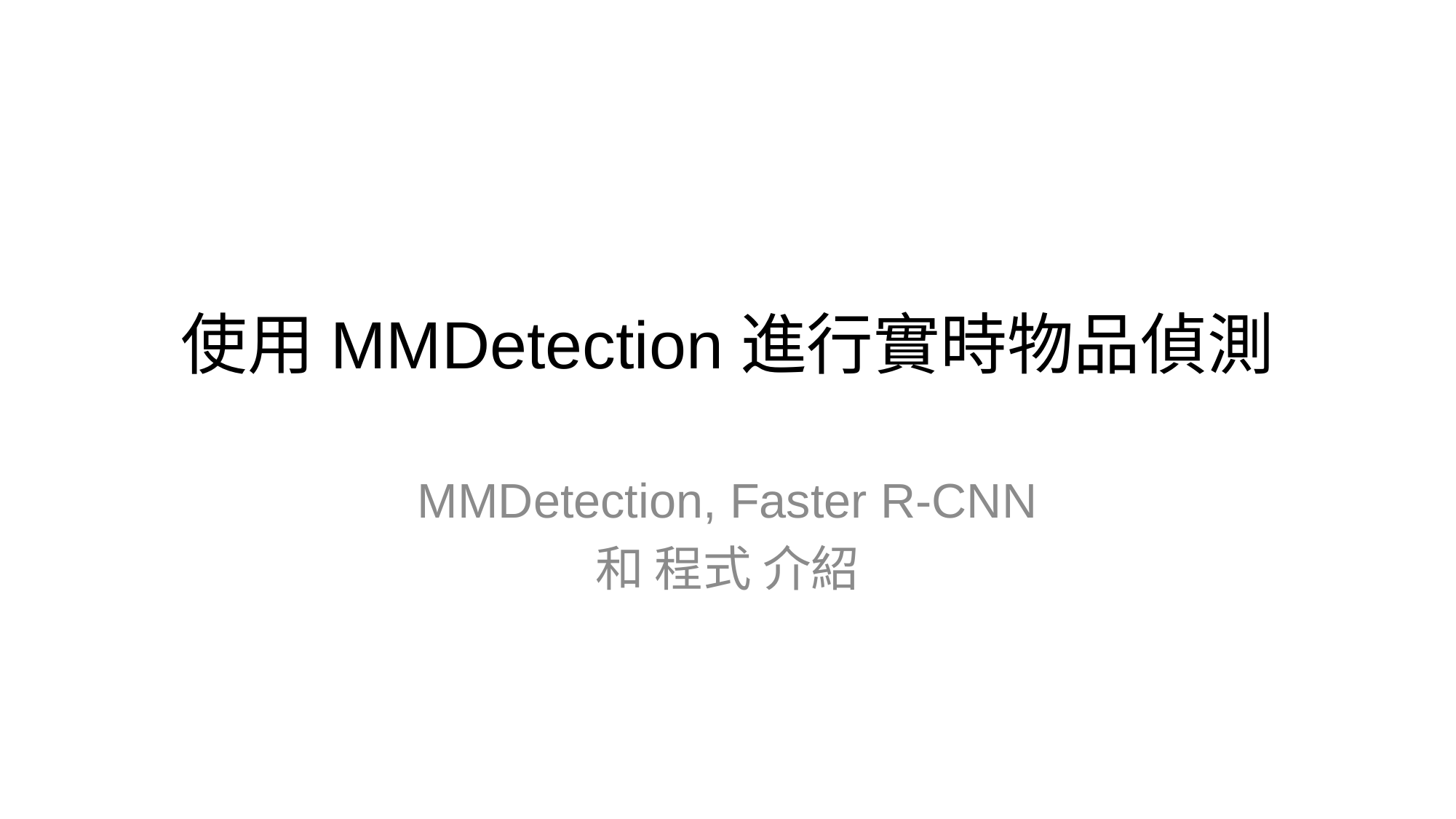

# 使用MMDetection進行實時物品偵測
MMDetection, Faster R-CNN
和 程式 介紹